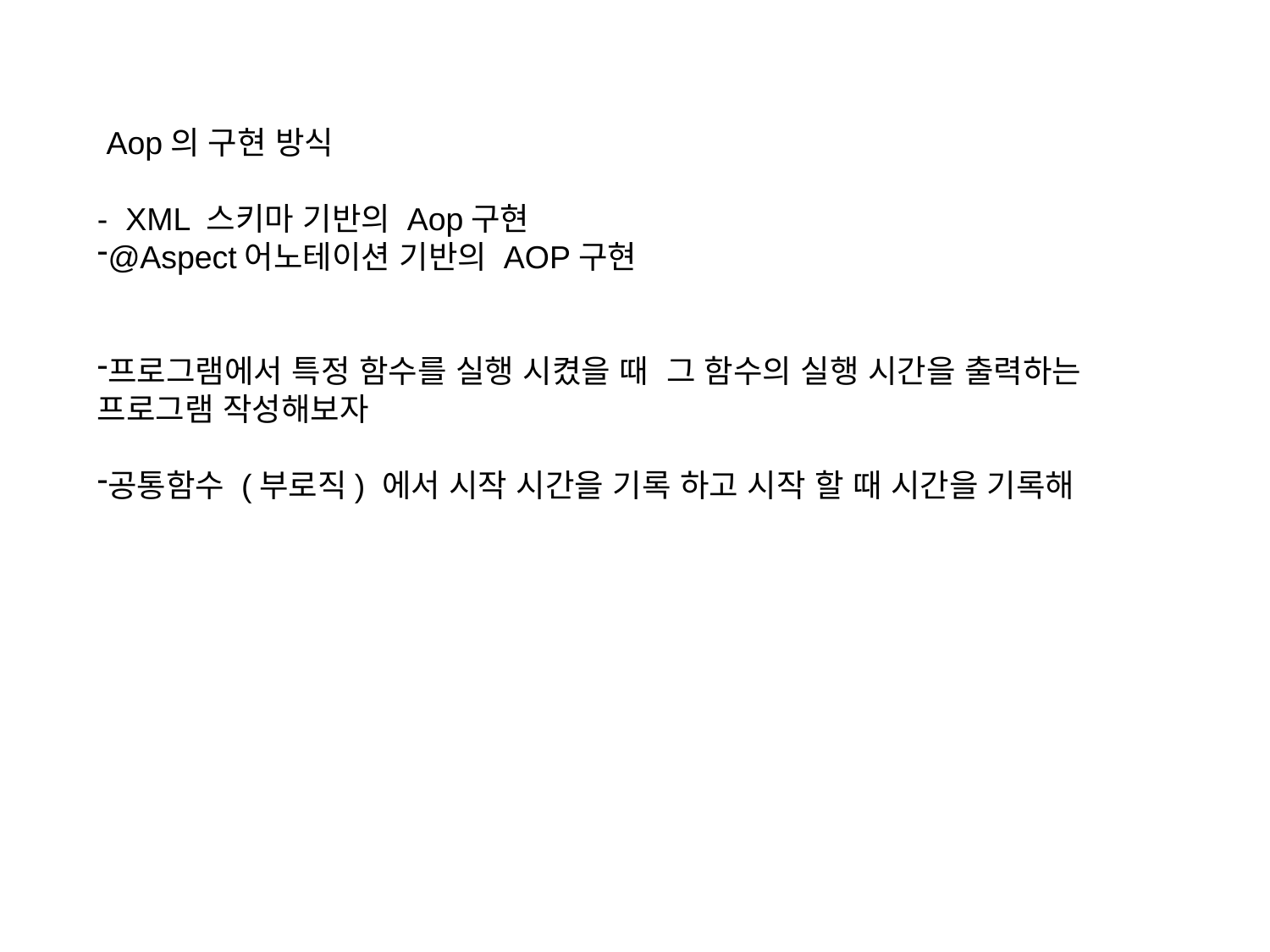

Aop의 구현 방식

-  XML 스키마 기반의 Aop구현
@Aspect어노테이션 기반의 AOP구현

프로그램에서 특정 함수를 실행 시켰을 때  그 함수의 실행 시간을 출력하는 프로그램 작성해보자

공통함수 (부로직) 에서 시작 시간을 기록 하고 시작 할 때 시간을 기록해